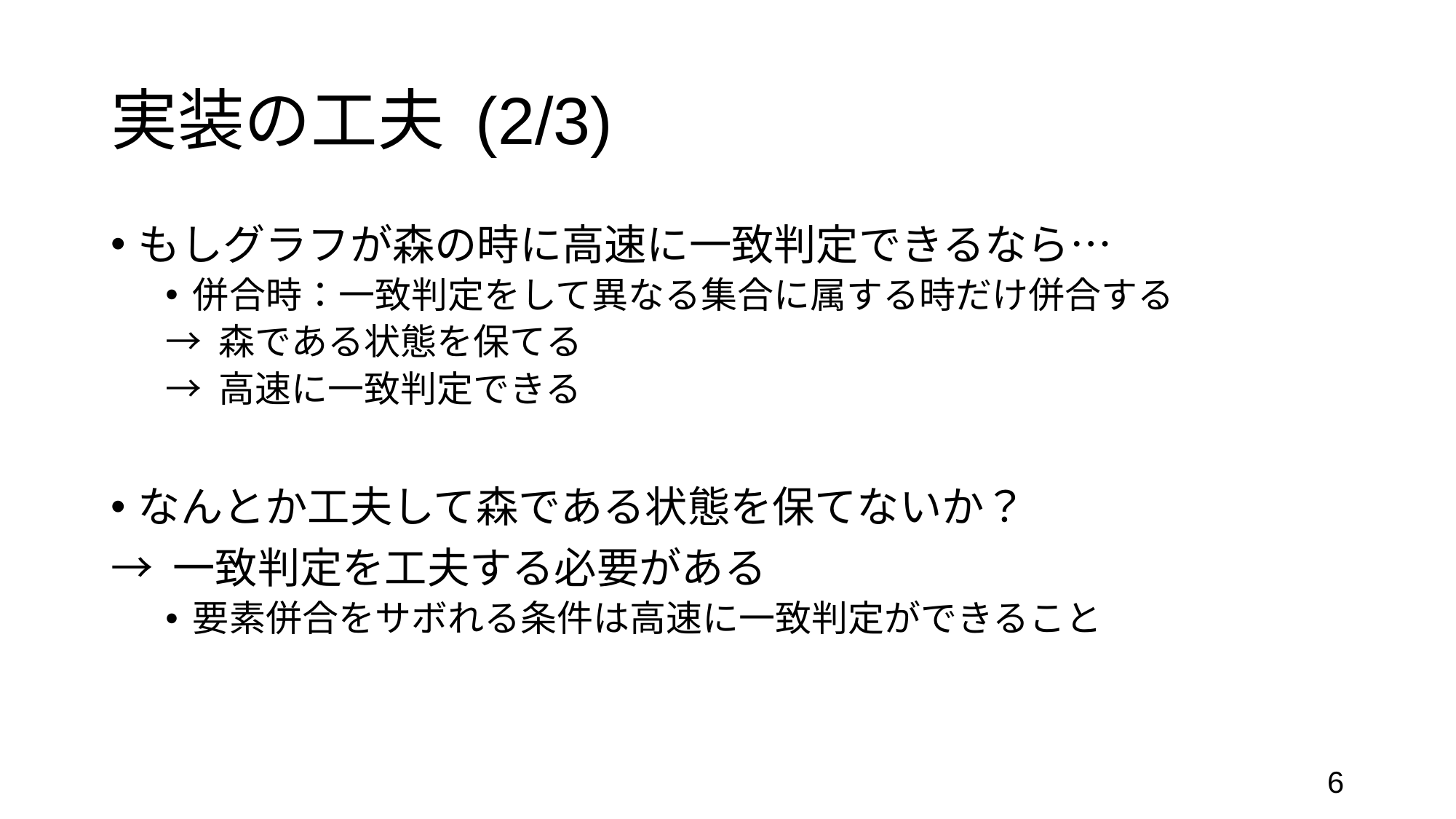

# 実装の工夫 (2/3)
もしグラフが森の時に高速に一致判定できるなら…
併合時：一致判定をして異なる集合に属する時だけ併合する
→ 森である状態を保てる
→ 高速に一致判定できる

なんとか工夫して森である状態を保てないか？
→ 一致判定を工夫する必要がある
要素併合をサボれる条件は高速に一致判定ができること

6